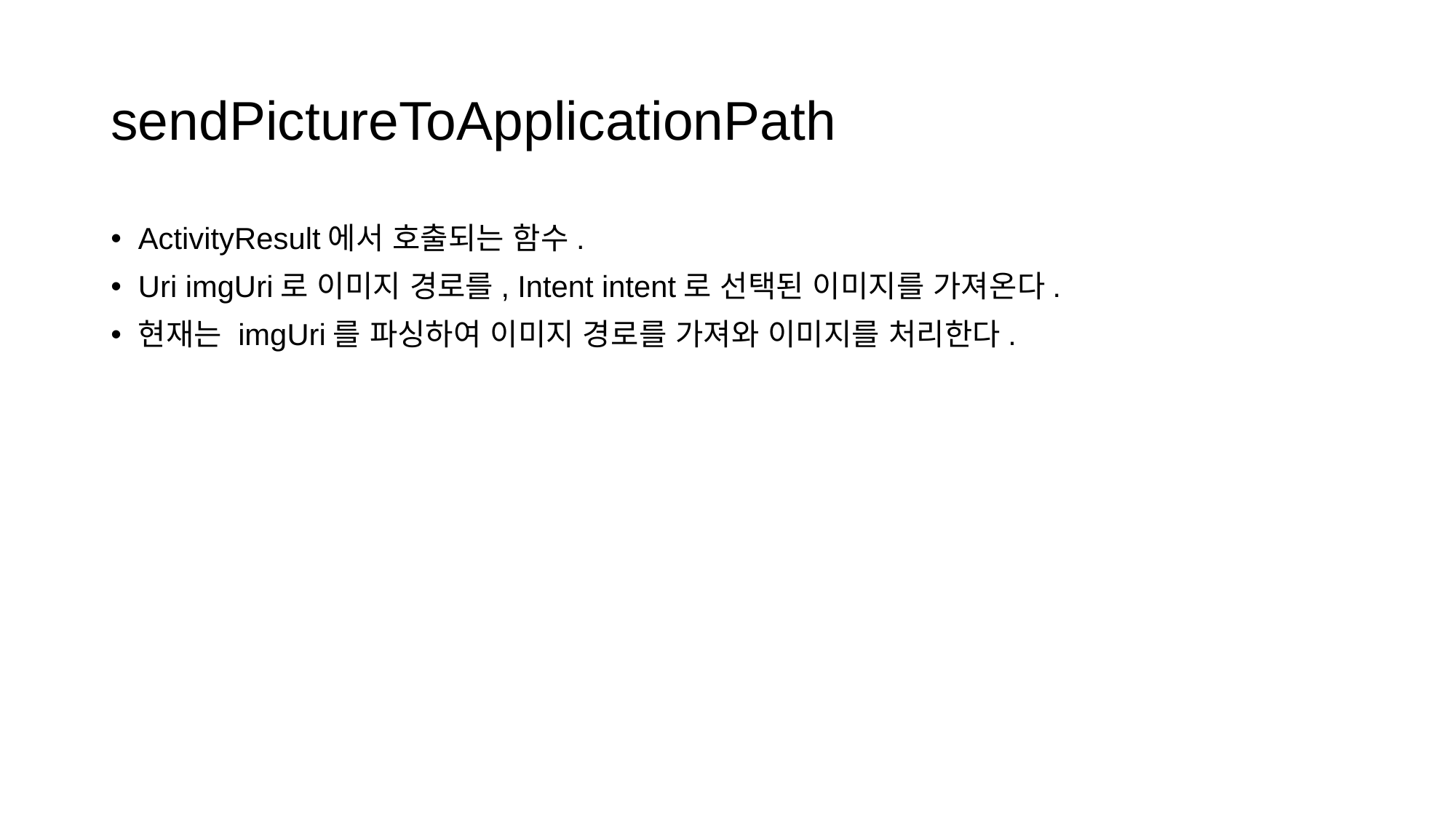

# sendPictureToApplicationPath
ActivityResult에서 호출되는 함수.
Uri imgUri로 이미지 경로를, Intent intent로 선택된 이미지를 가져온다.
현재는 imgUri를 파싱하여 이미지 경로를 가져와 이미지를 처리한다.